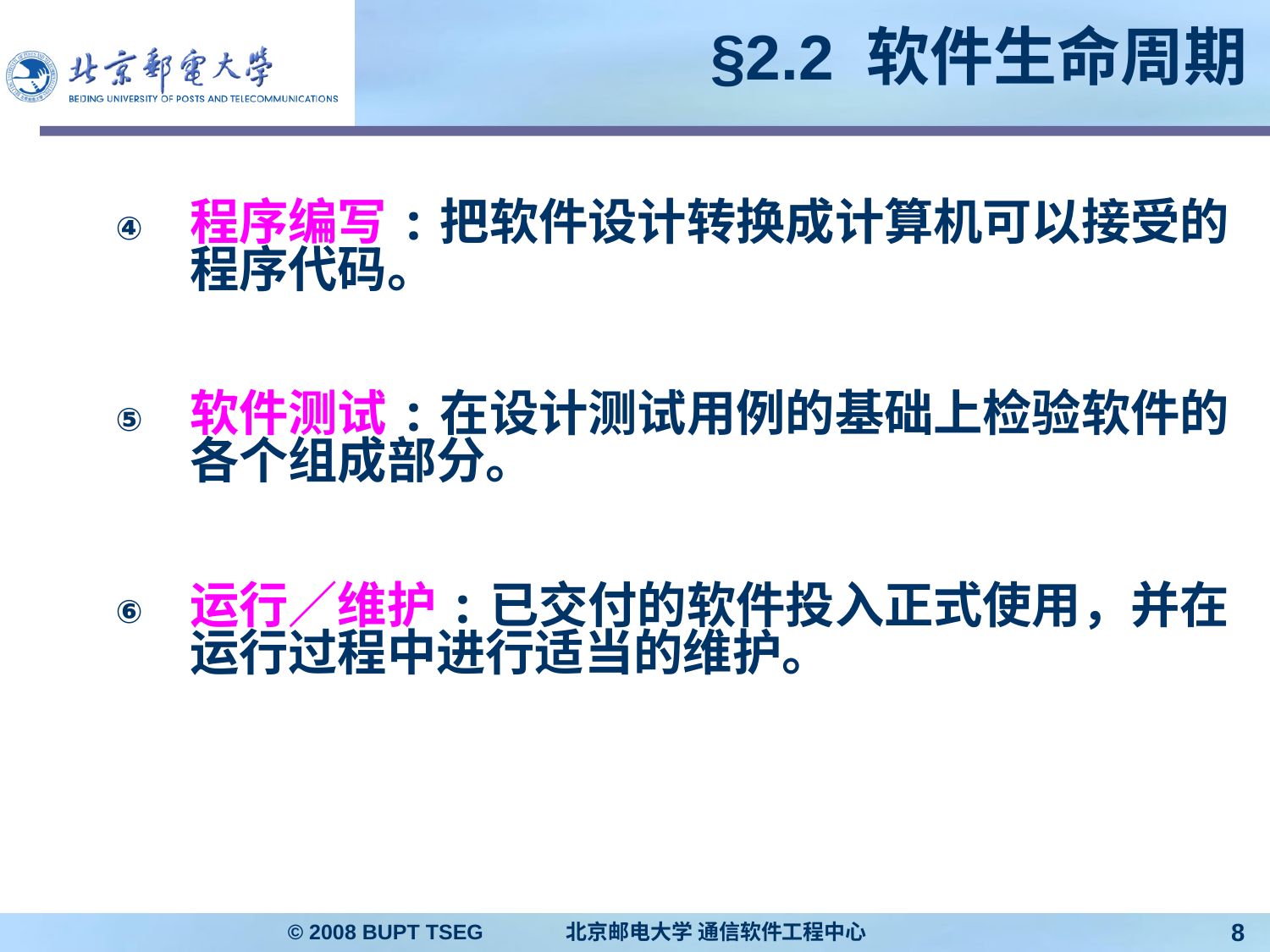

# §2.2 软件生命周期
程序编写:把软件设计转换成计算机可以接受的程序代码。

软件测试:在设计测试用例的基础上检验软件的各个组成部分。

运行／维护:已交付的软件投入正式使用，并在运行过程中进行适当的维护。

© 2008 BUPT TSEG             北京邮电大学 通信软件工程中心